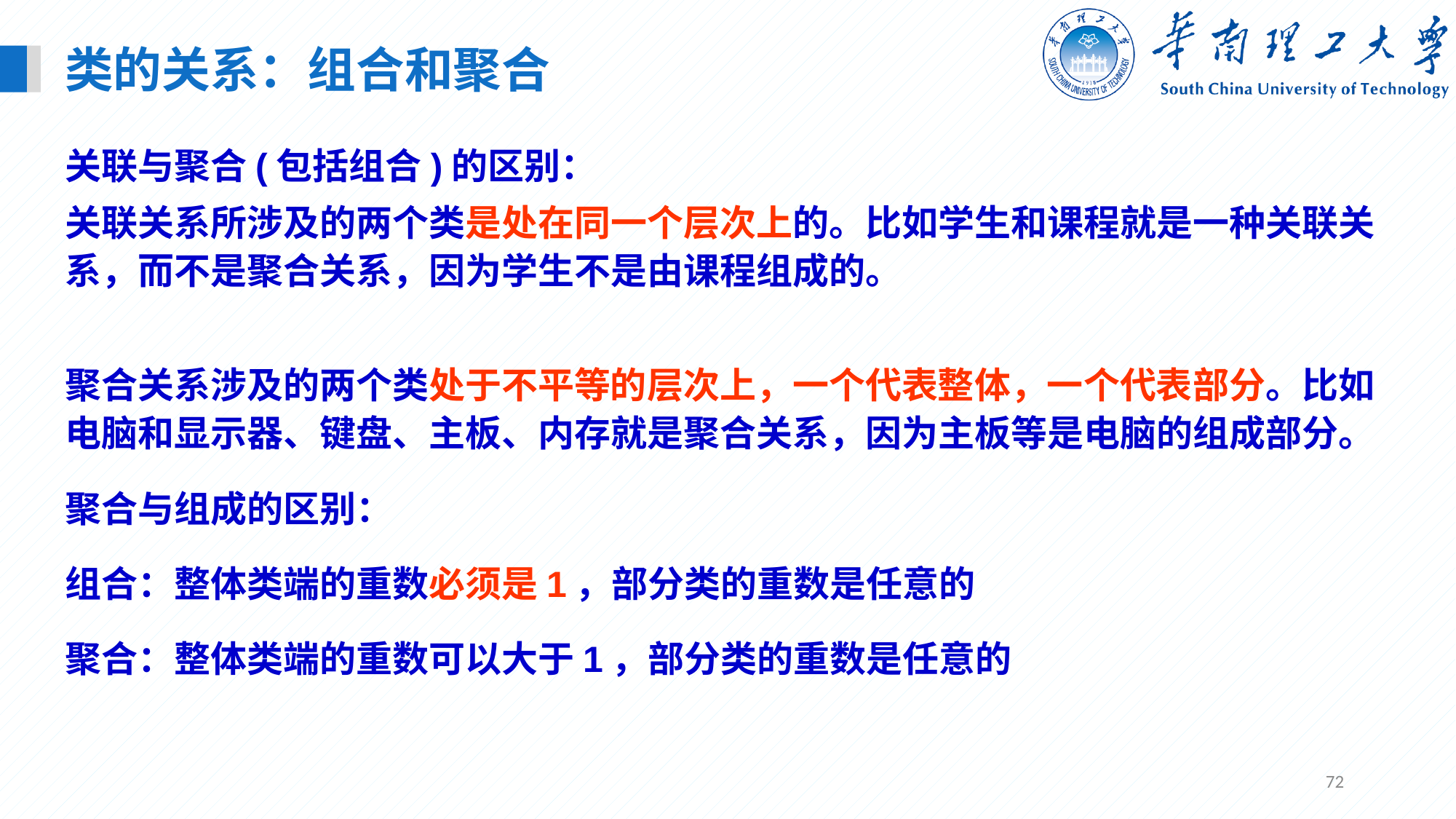

类的关系：组合和聚合
关联与聚合(包括组合)的区别：
关联关系所涉及的两个类是处在同一个层次上的。比如学生和课程就是一种关联关系，而不是聚合关系，因为学生不是由课程组成的。

聚合关系涉及的两个类处于不平等的层次上，一个代表整体，一个代表部分。比如电脑和显示器、键盘、主板、内存就是聚合关系，因为主板等是电脑的组成部分。
聚合与组成的区别：
组合：整体类端的重数必须是1，部分类的重数是任意的
聚合：整体类端的重数可以大于1，部分类的重数是任意的
72